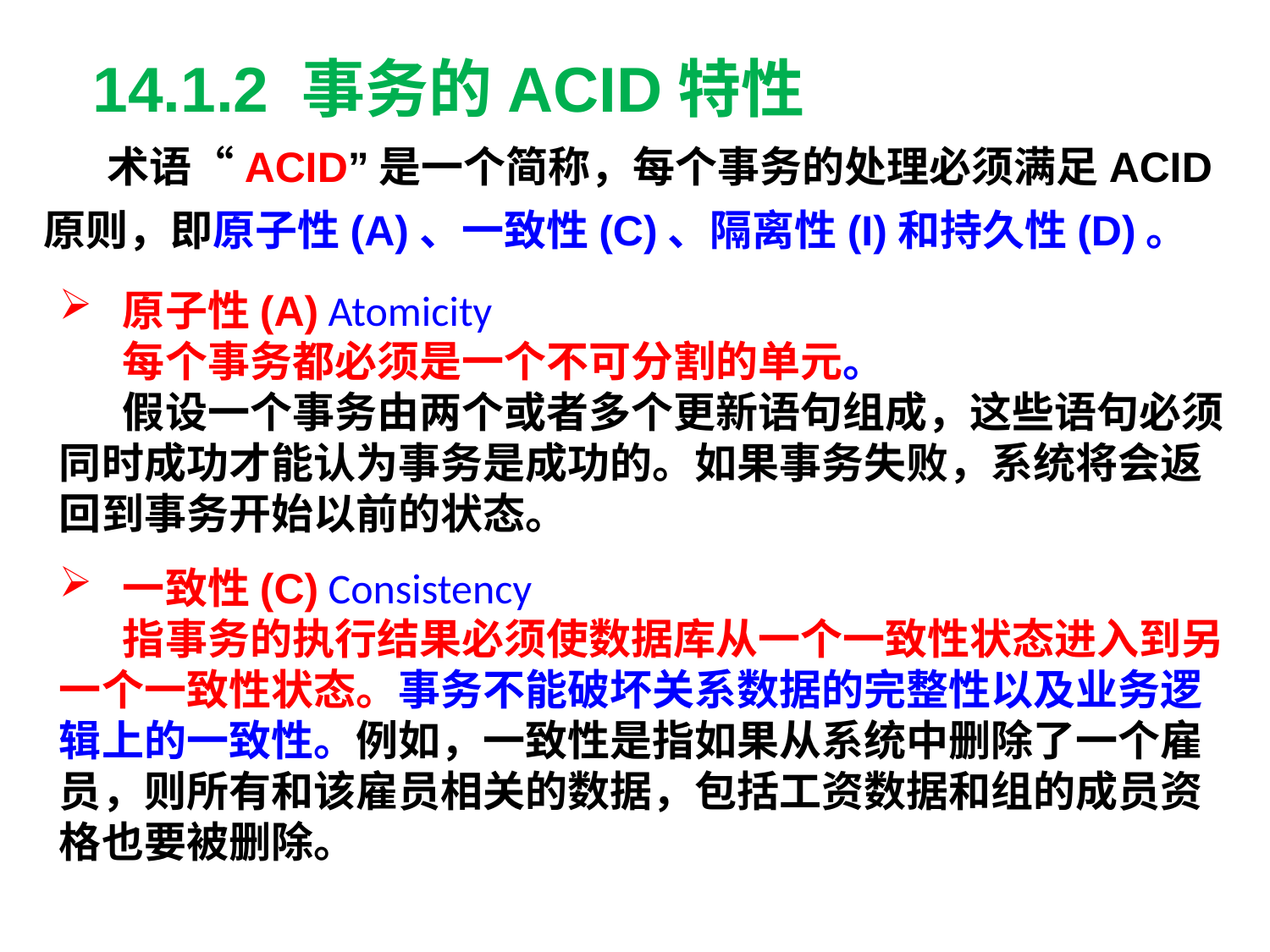

14.1.2 事务的ACID特性
术语“ACID”是一个简称，每个事务的处理必须满足ACID原则，即原子性(A)、一致性(C)、隔离性(I)和持久性(D)。
原子性(A) Atomicity
每个事务都必须是一个不可分割的单元。
假设一个事务由两个或者多个更新语句组成，这些语句必须同时成功才能认为事务是成功的。如果事务失败，系统将会返回到事务开始以前的状态。
一致性(C) Consistency
指事务的执行结果必须使数据库从一个一致性状态进入到另一个一致性状态。事务不能破坏关系数据的完整性以及业务逻辑上的一致性。例如，一致性是指如果从系统中删除了一个雇员，则所有和该雇员相关的数据，包括工资数据和组的成员资格也要被删除。